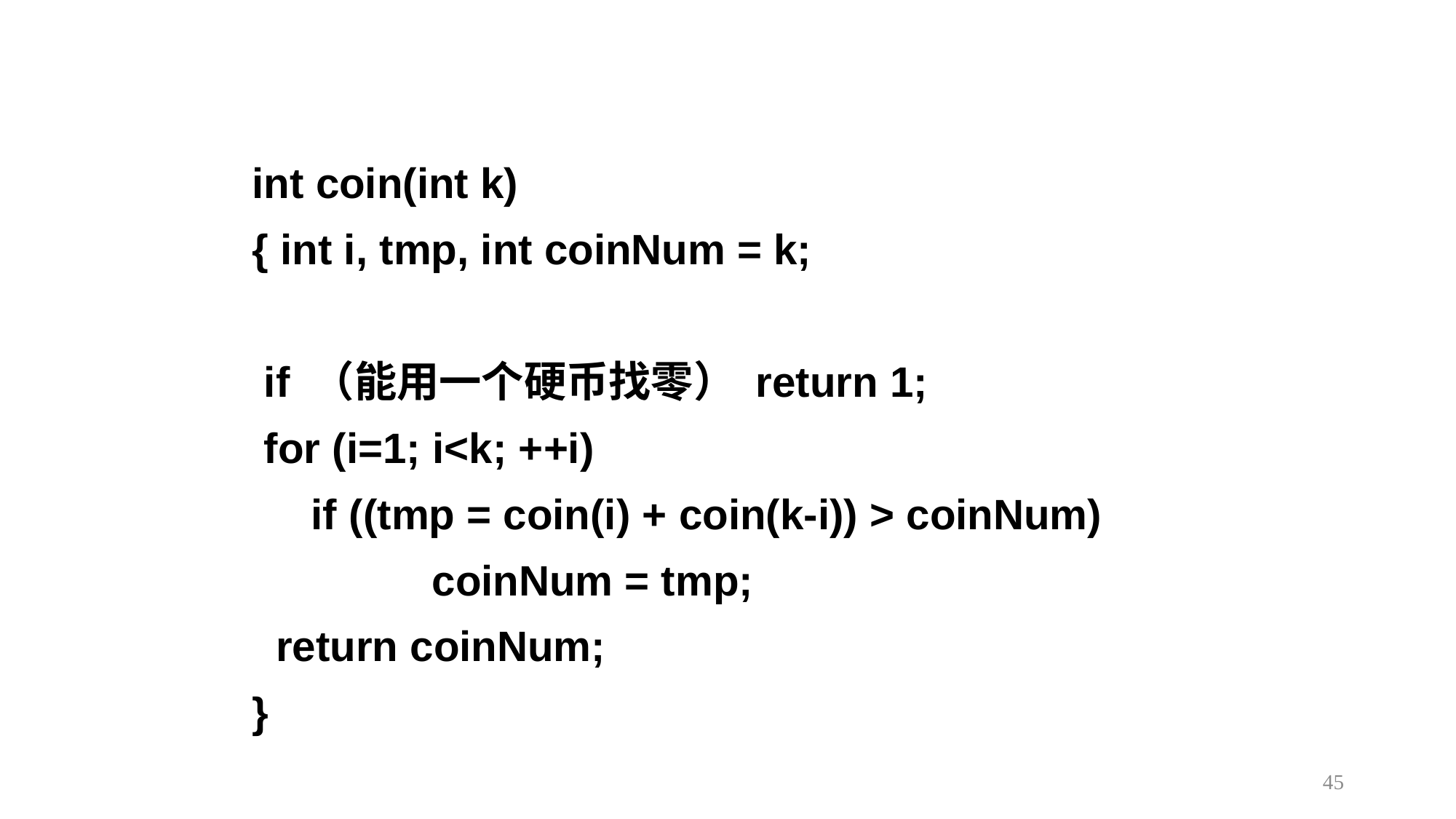

int coin(int k)
{ int i, tmp, int coinNum = k;

 if （能用一个硬币找零） return 1;
 for (i=1; i<k; ++i)
     if ((tmp = coin(i) + coin(k-i)) > coinNum)
　　　　coinNum = tmp;
  return coinNum;
}
45